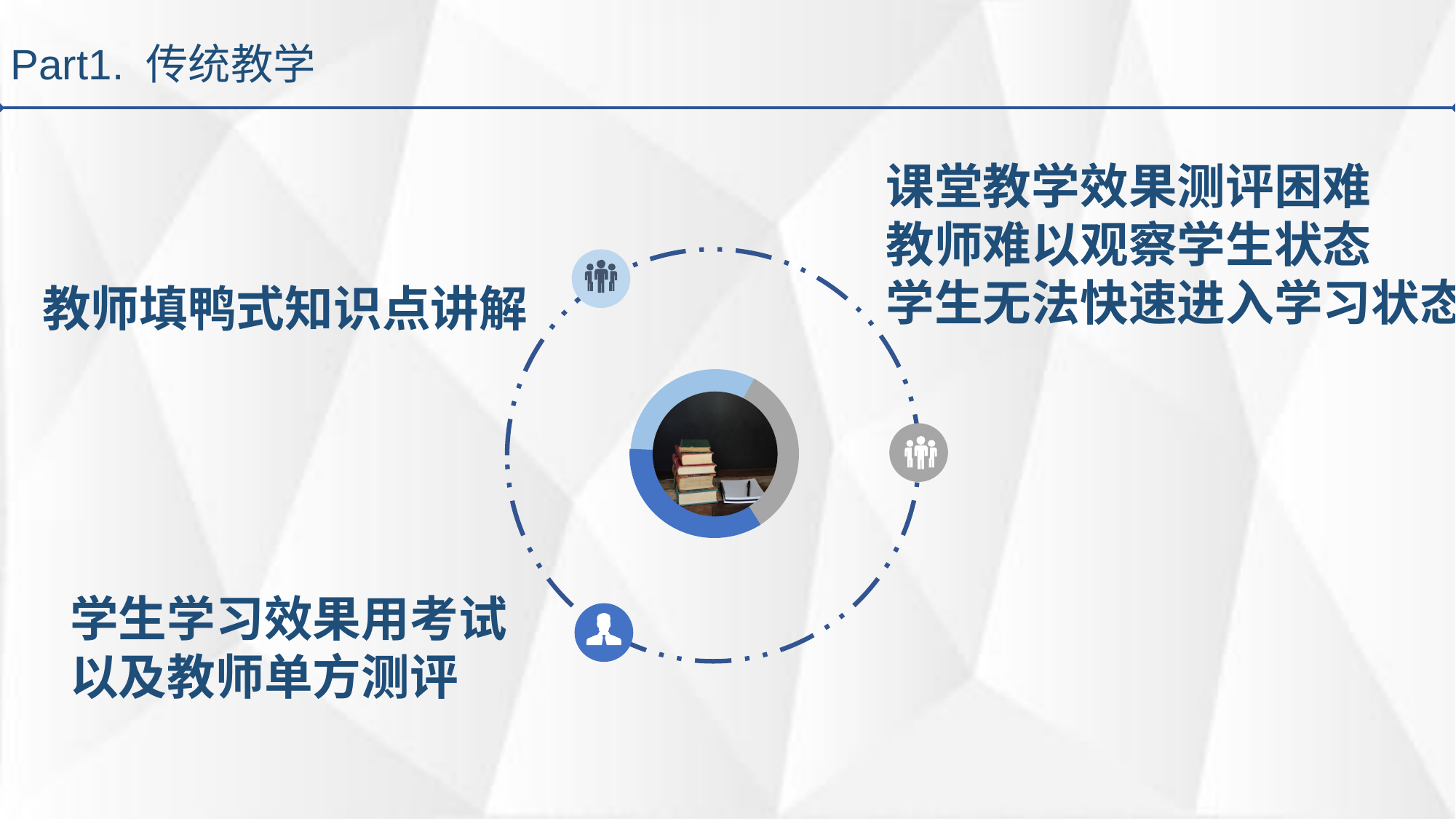

Part1. 传统教学

教师填鸭式知识点讲解
课堂教学效果测评困难
教师难以观察学生状态
学生无法快速进入学习状态

学生学习效果用考试
以及教师单方测评